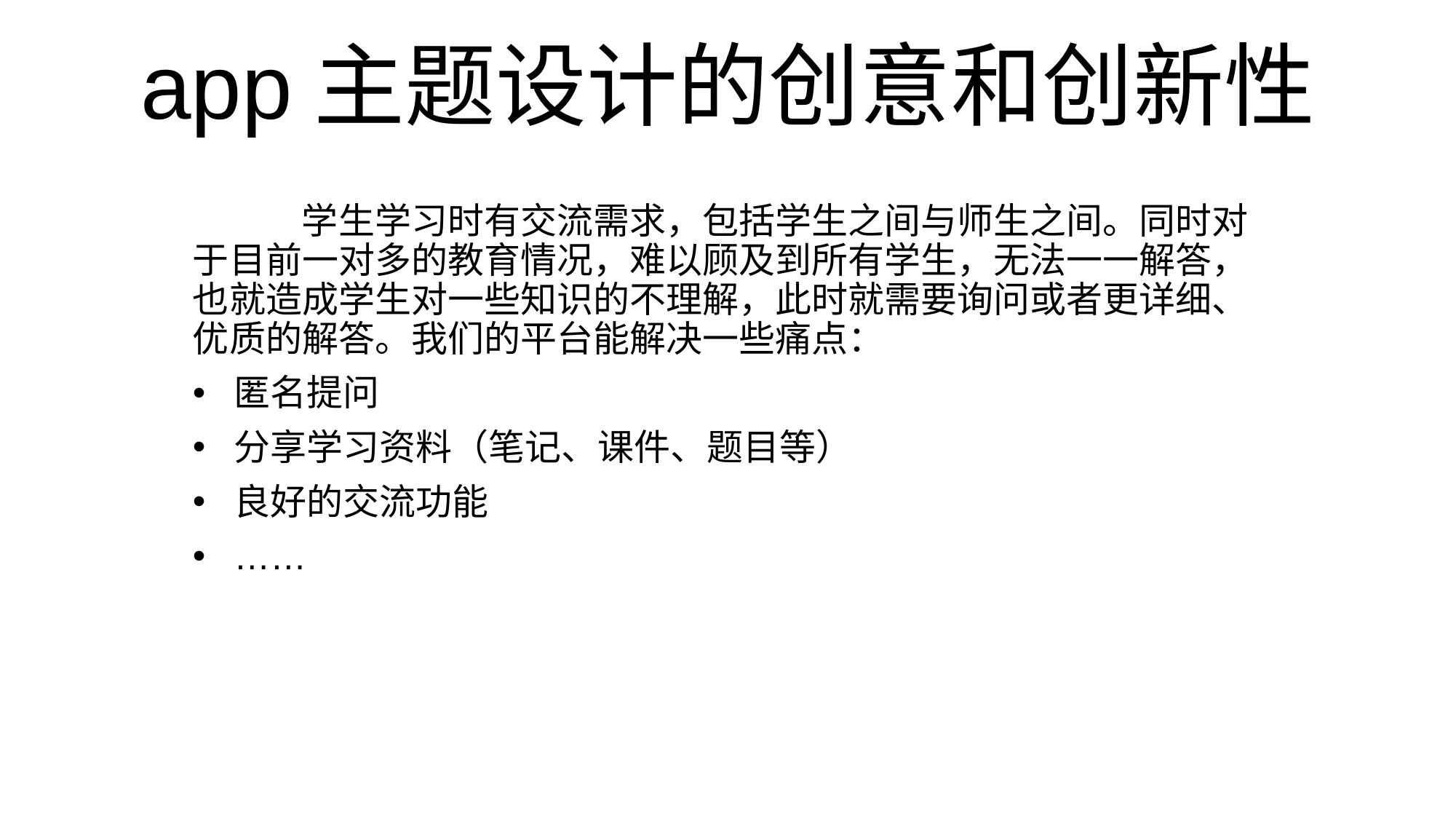

# app主题设计的创意和创新性
	学生学习时有交流需求，包括学生之间与师生之间。同时对于目前一对多的教育情况，难以顾及到所有学生，无法一一解答，也就造成学生对一些知识的不理解，此时就需要询问或者更详细、优质的解答。我们的平台能解决一些痛点：
匿名提问
分享学习资料（笔记、课件、题目等）
良好的交流功能
……